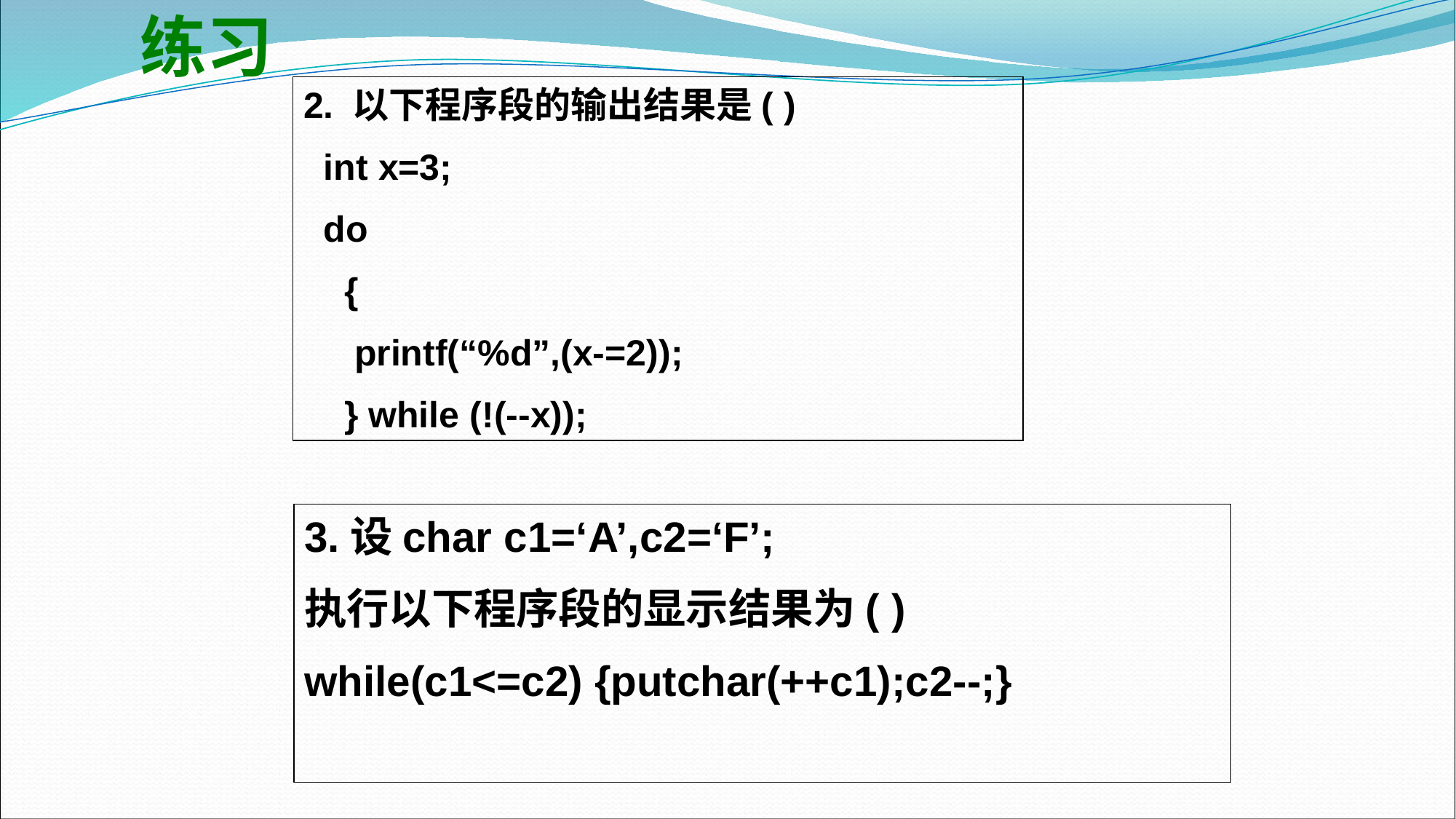

练习
2. 以下程序段的输出结果是( )
  int x=3;
  do
    {
     printf(“%d”,(x-=2));
    } while (!(--x));
3.设char c1=‘A’,c2=‘F’;
执行以下程序段的显示结果为( )
while(c1<=c2) {putchar(++c1);c2--;}